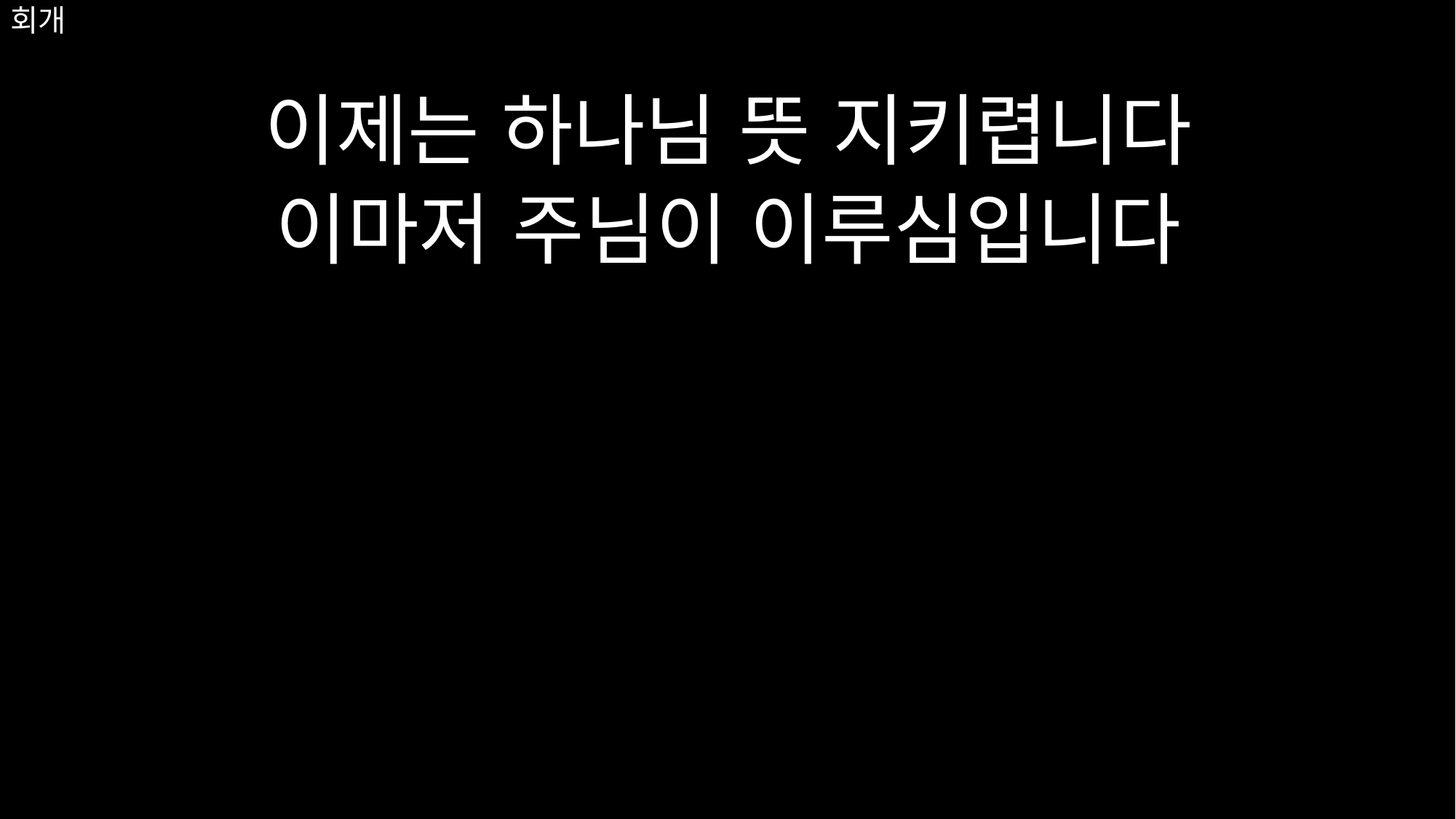

이제는 하나님 뜻 지키렵니다
이마저 주님이 이루심입니다

# 회개